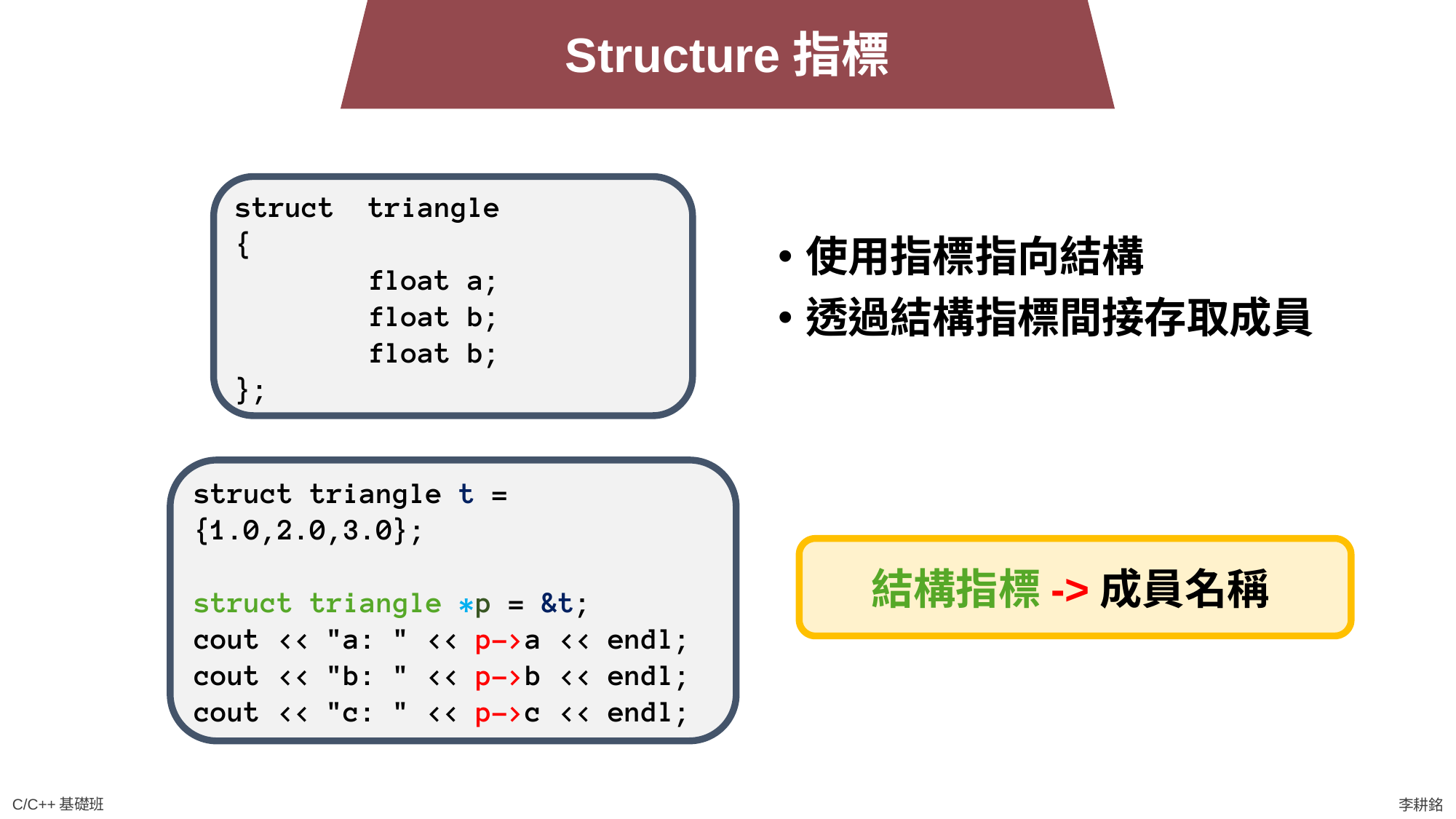

Structure指標
struct  triangle
{
        float a;
        float b;
        float b;
};
使用指標指向結構
透過結構指標間接存取成員

struct triangle t = {1.0,2.0,3.0};

struct triangle *p = &t;
cout << "a: " << p->a << endl;
cout << "b: " << p->b << endl;
cout << "c: " << p->c << endl;
結構指標->成員名稱
C/C++基礎班
李耕銘